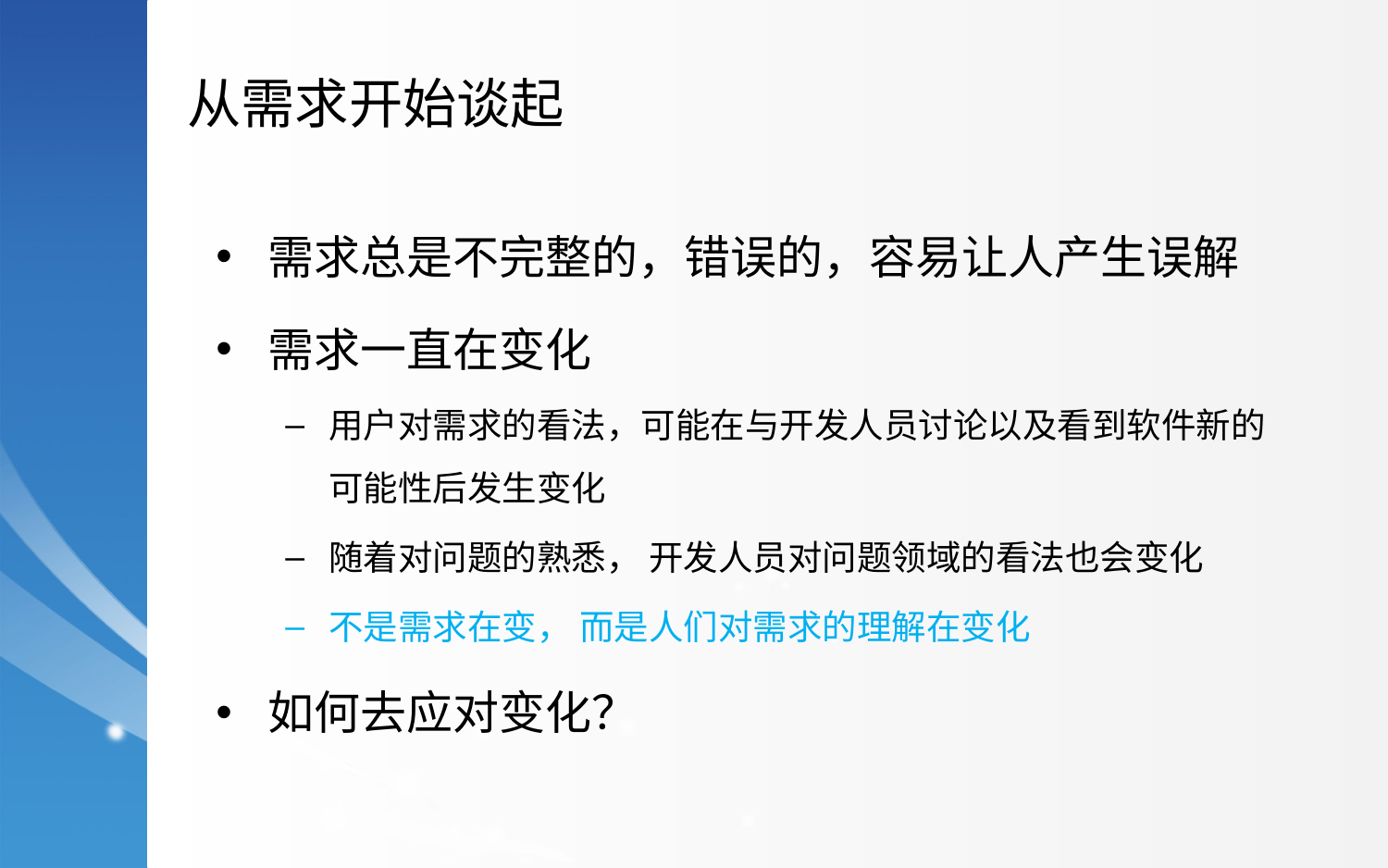

从需求开始谈起

需求总是不完整的，错误的，容易让人产生误解
需求一直在变化
用户对需求的看法，可能在与开发人员讨论以及看到软件新的可能性后发生变化
随着对问题的熟悉， 开发人员对问题领域的看法也会变化
不是需求在变， 而是人们对需求的理解在变化
如何去应对变化？